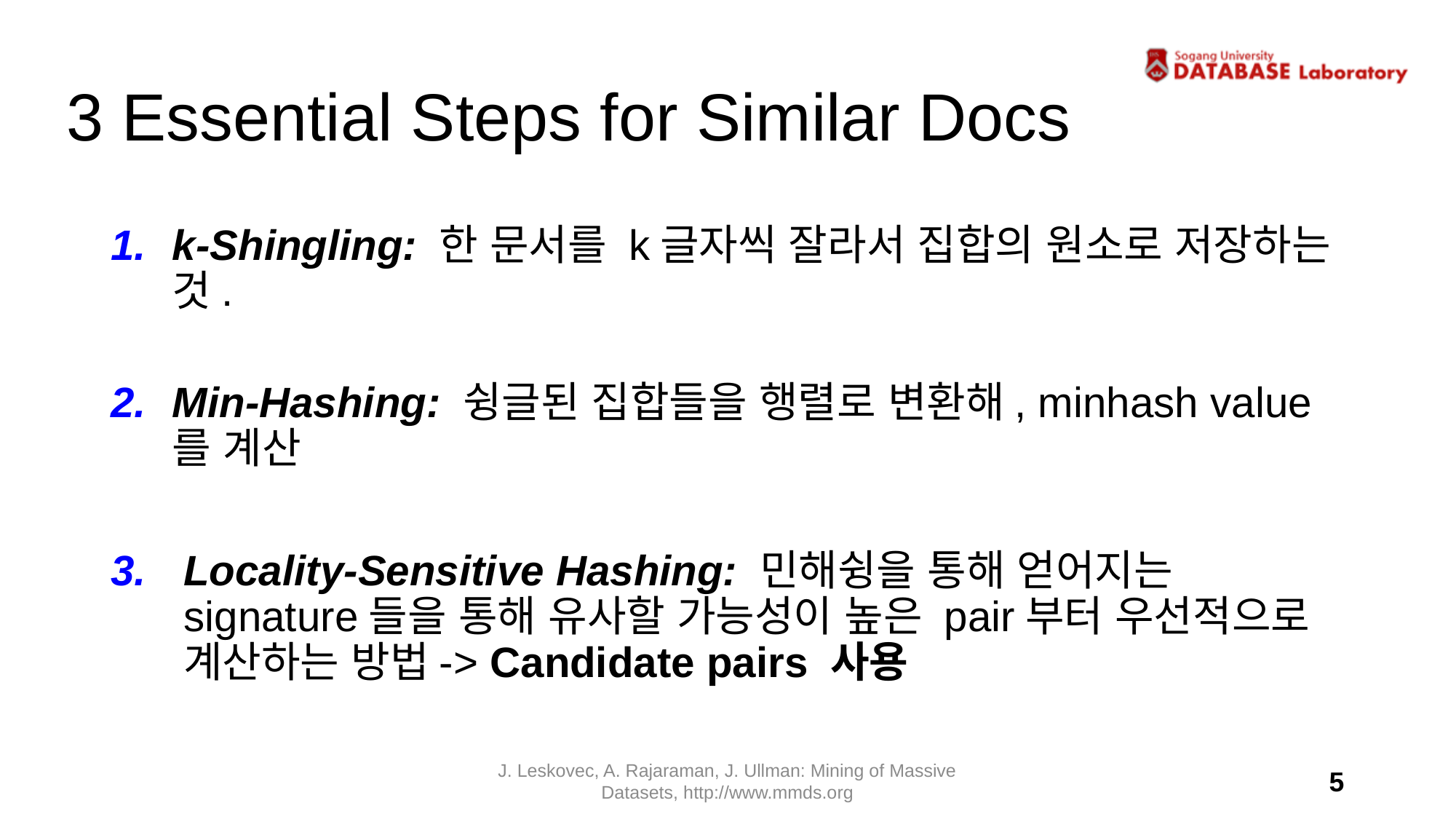

# 3 Essential Steps for Similar Docs
k-Shingling: 한 문서를 k글자씩 잘라서 집합의 원소로 저장하는 것.

Min-Hashing: 슁글된 집합들을 행렬로 변환해, minhash value를 계산

Locality-Sensitive Hashing: 민해슁을 통해 얻어지는 signature들을 통해 유사할 가능성이 높은 pair부터 우선적으로 계산하는 방법-> Candidate pairs 사용
J. Leskovec, A. Rajaraman, J. Ullman: Mining of Massive Datasets, http://www.mmds.org
5